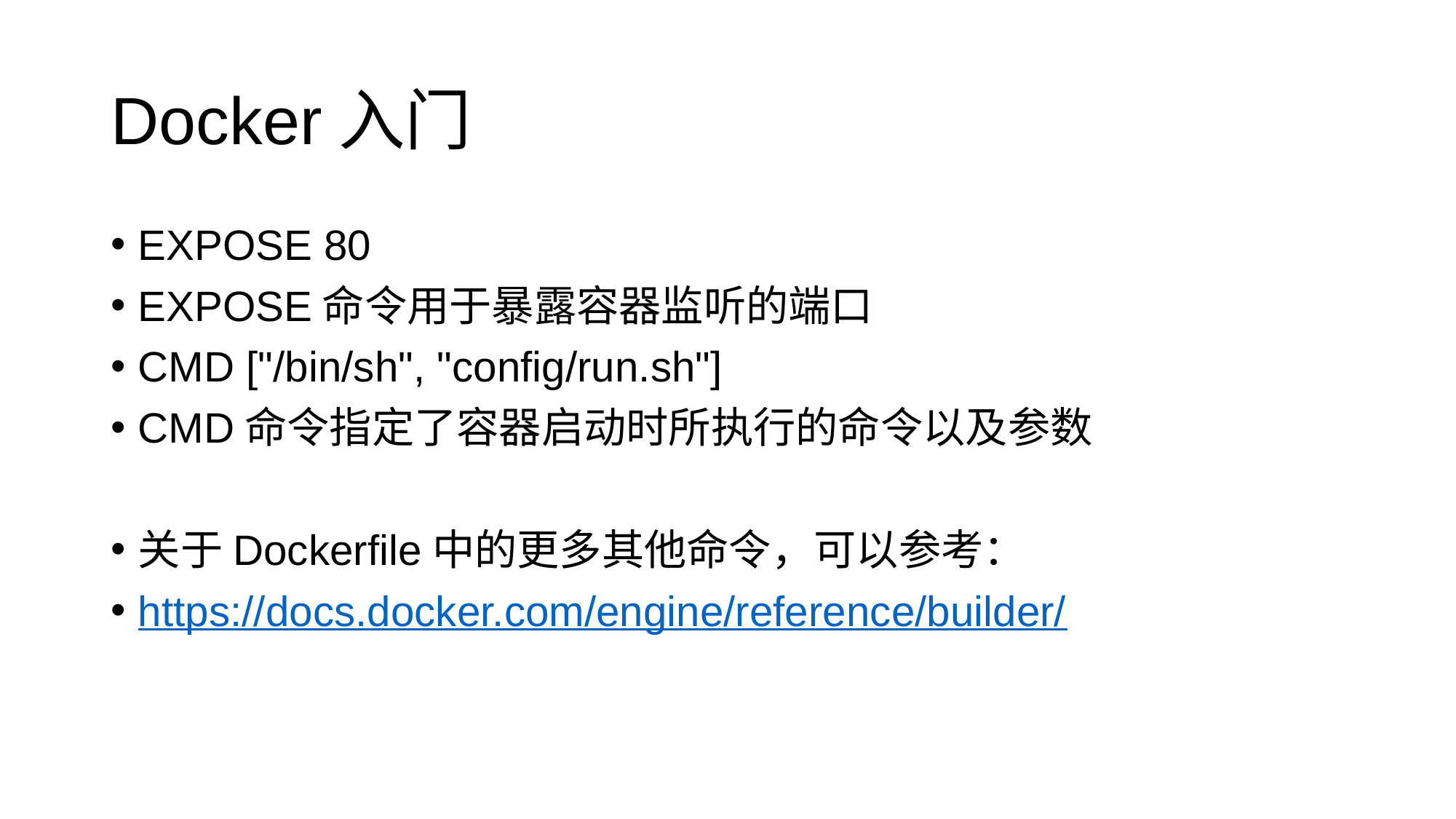

# Docker入门
EXPOSE 80
EXPOSE命令用于暴露容器监听的端口
CMD ["/bin/sh", "config/run.sh"]
CMD命令指定了容器启动时所执行的命令以及参数

关于Dockerfile中的更多其他命令，可以参考：
https://docs.docker.com/engine/reference/builder/